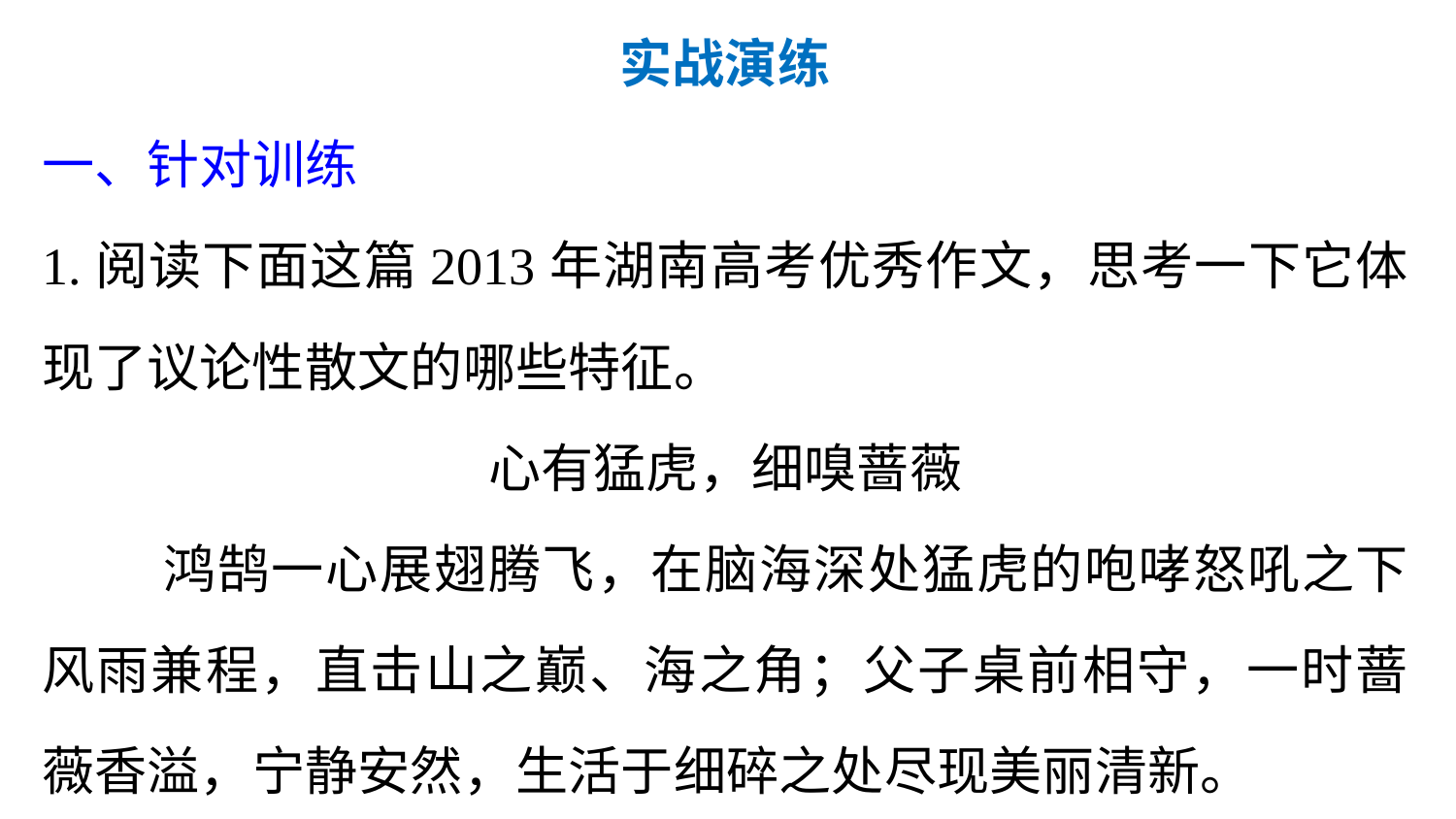

实战演练
一、针对训练
1.阅读下面这篇2013年湖南高考优秀作文，思考一下它体现了议论性散文的哪些特征。
心有猛虎，细嗅蔷薇
        鸿鹄一心展翅腾飞，在脑海深处猛虎的咆哮怒吼之下风雨兼程，直击山之巅、海之角；父子桌前相守，一时蔷薇香溢，宁静安然，生活于细碎之处尽现美丽清新。